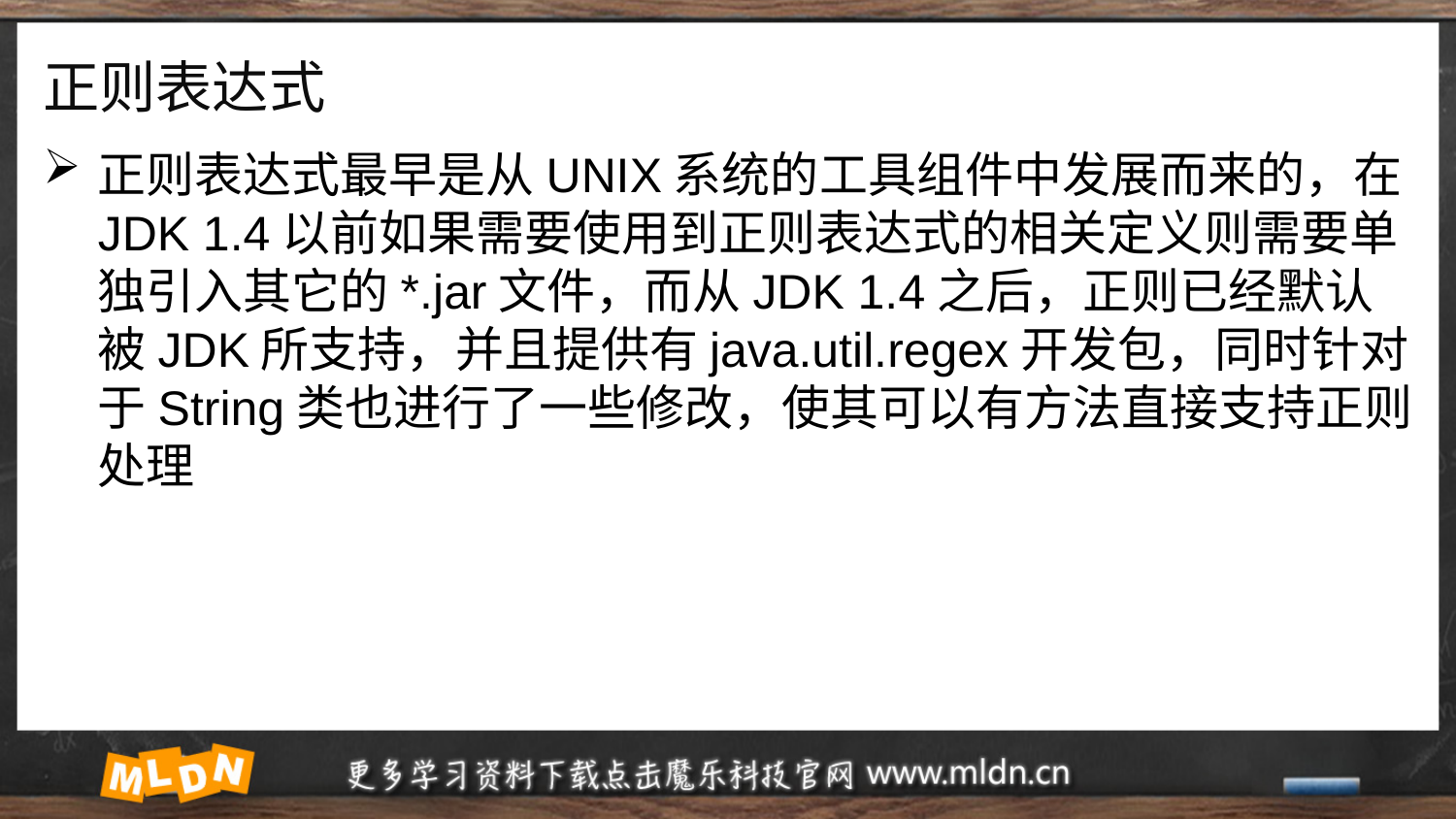

# 正则表达式
正则表达式最早是从UNIX系统的工具组件中发展而来的，在JDK 1.4以前如果需要使用到正则表达式的相关定义则需要单独引入其它的*.jar文件，而从JDK 1.4之后，正则已经默认被JDK所支持，并且提供有java.util.regex开发包，同时针对于String类也进行了一些修改，使其可以有方法直接支持正则处理